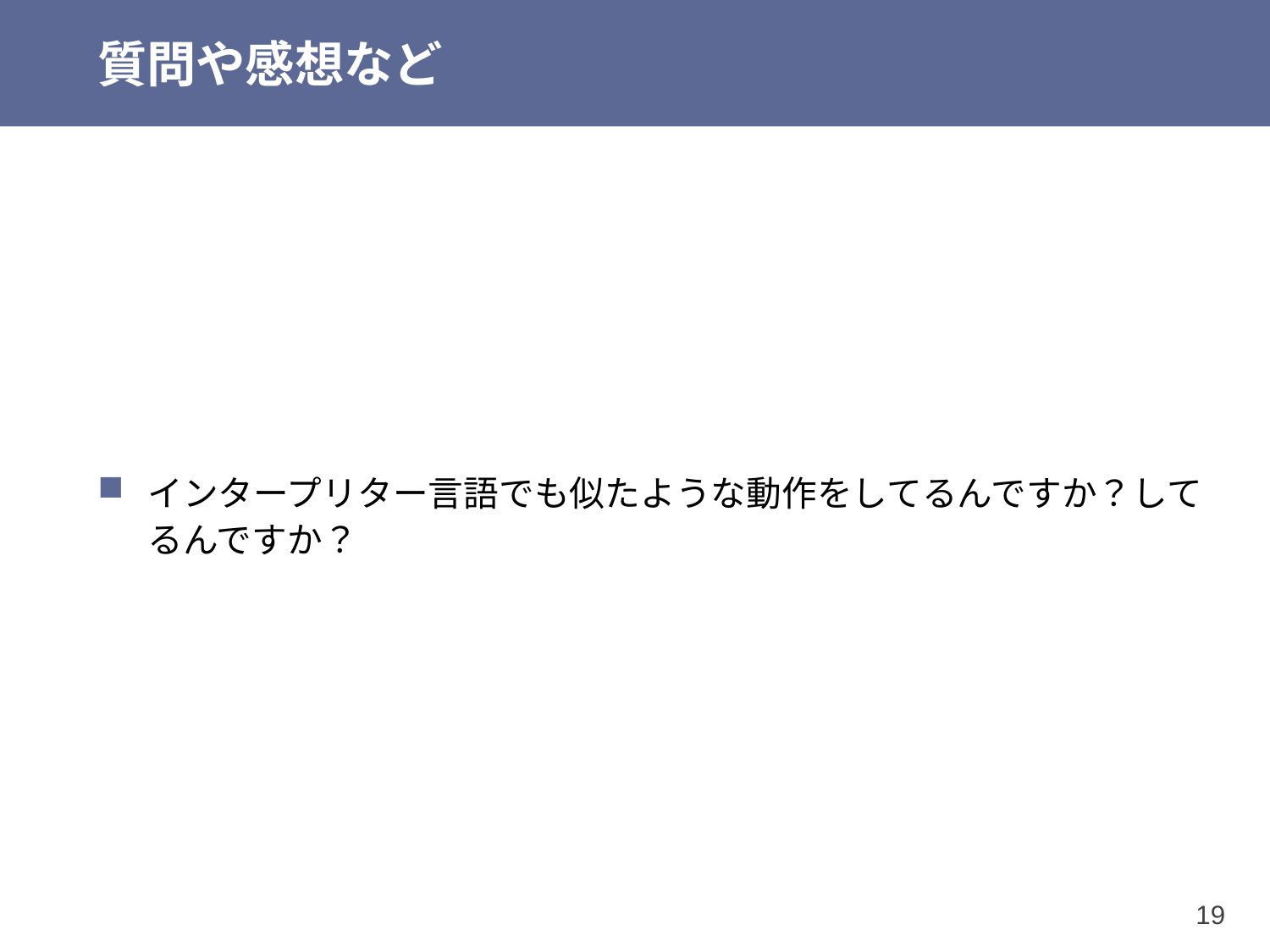

# 質問や感想など
インタープリター言語でも似たような動作をしてるんですか？してるんですか？